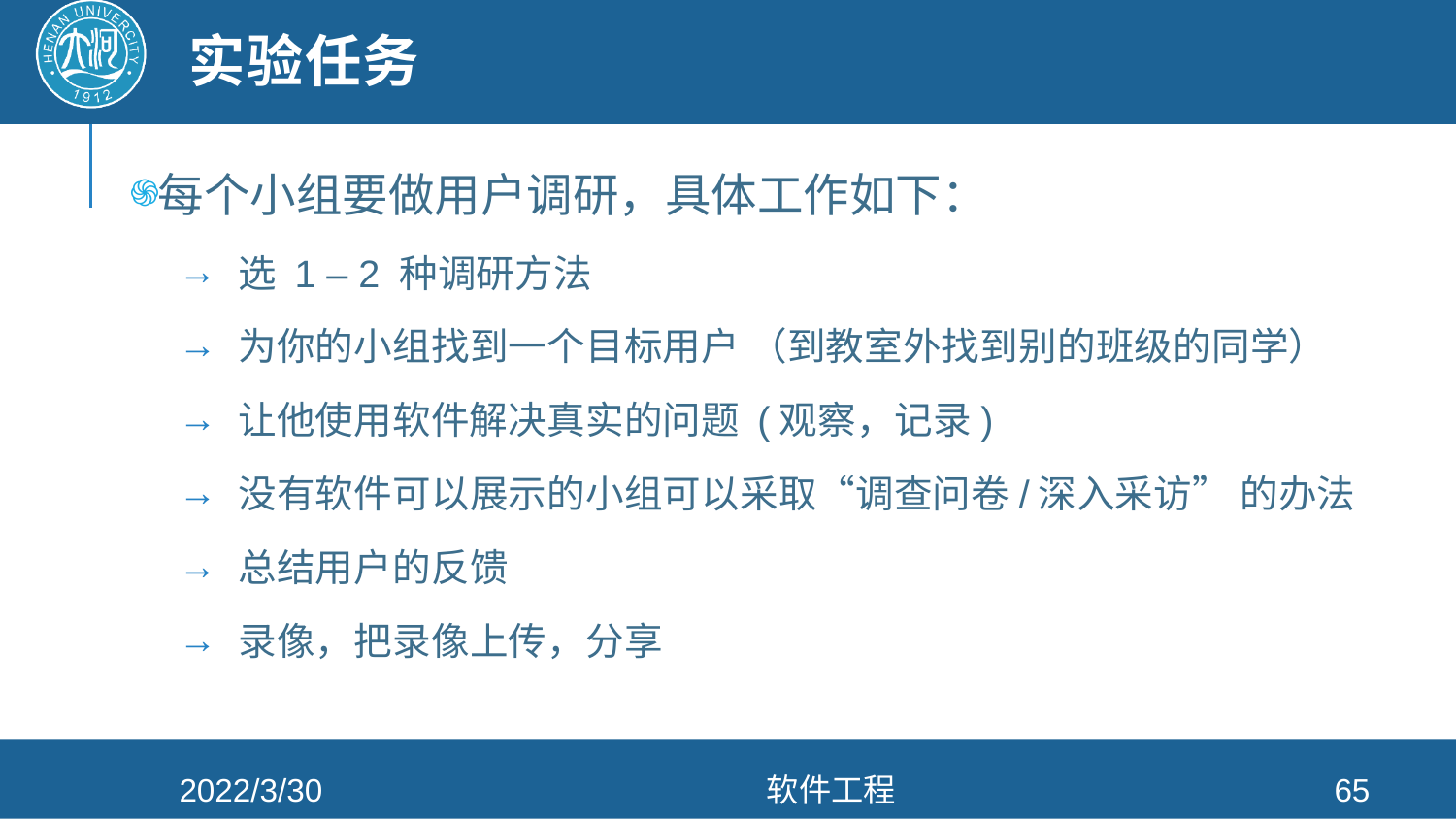

# 实验任务
每个小组要做用户调研，具体工作如下：
选 1 – 2 种调研方法
为你的小组找到一个目标用户 （到教室外找到别的班级的同学）
让他使用软件解决真实的问题 (观察，记录)
没有软件可以展示的小组可以采取“调查问卷/深入采访” 的办法
总结用户的反馈
录像，把录像上传，分享
2022/3/30
软件工程
65